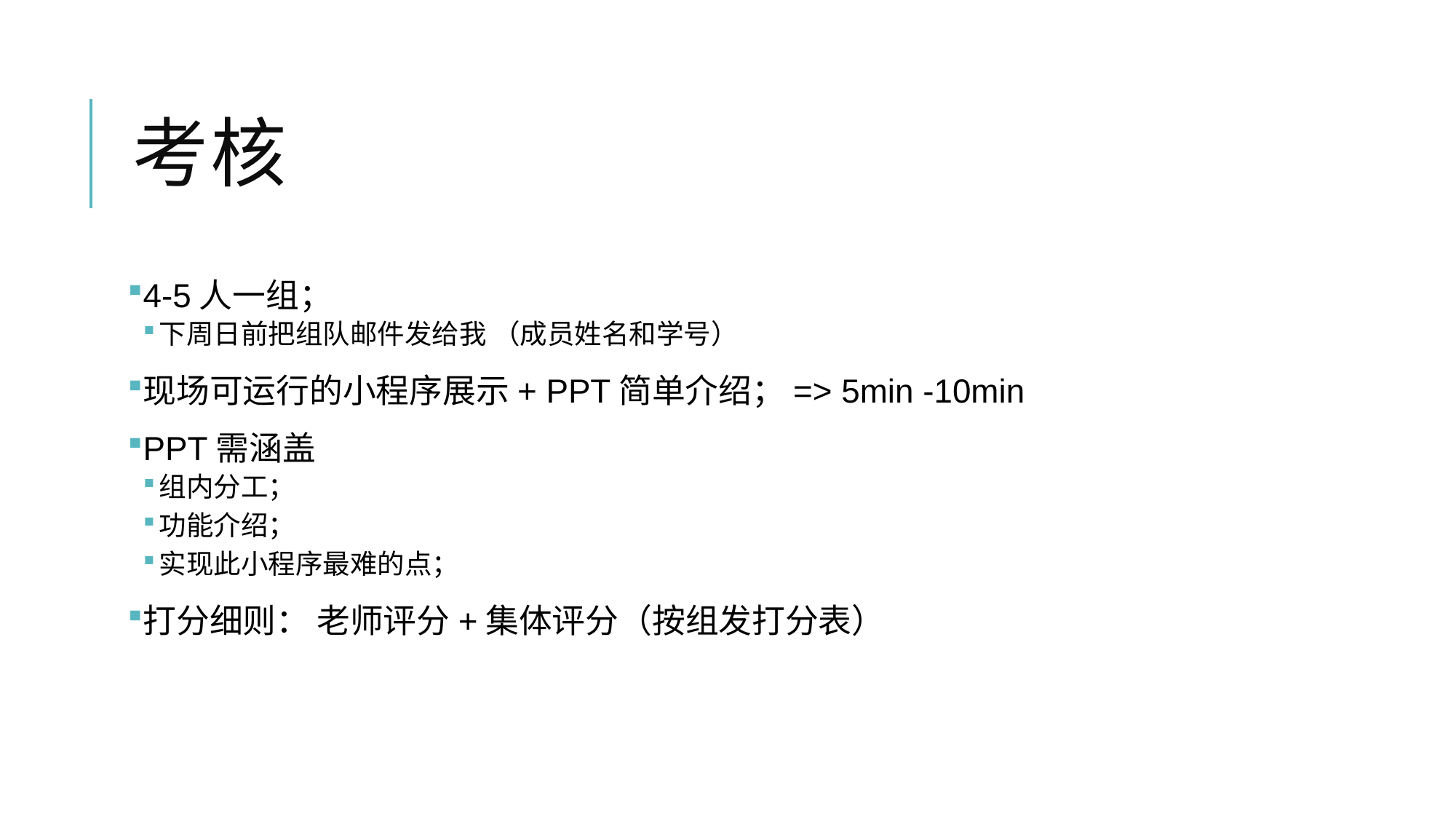

# 考核
4-5人一组；
下周日前把组队邮件发给我 （成员姓名和学号）
现场可运行的小程序展示+ PPT简单介绍；=> 5min -10min
PPT需涵盖
组内分工；
功能介绍；
实现此小程序最难的点；
打分细则： 老师评分+集体评分（按组发打分表）